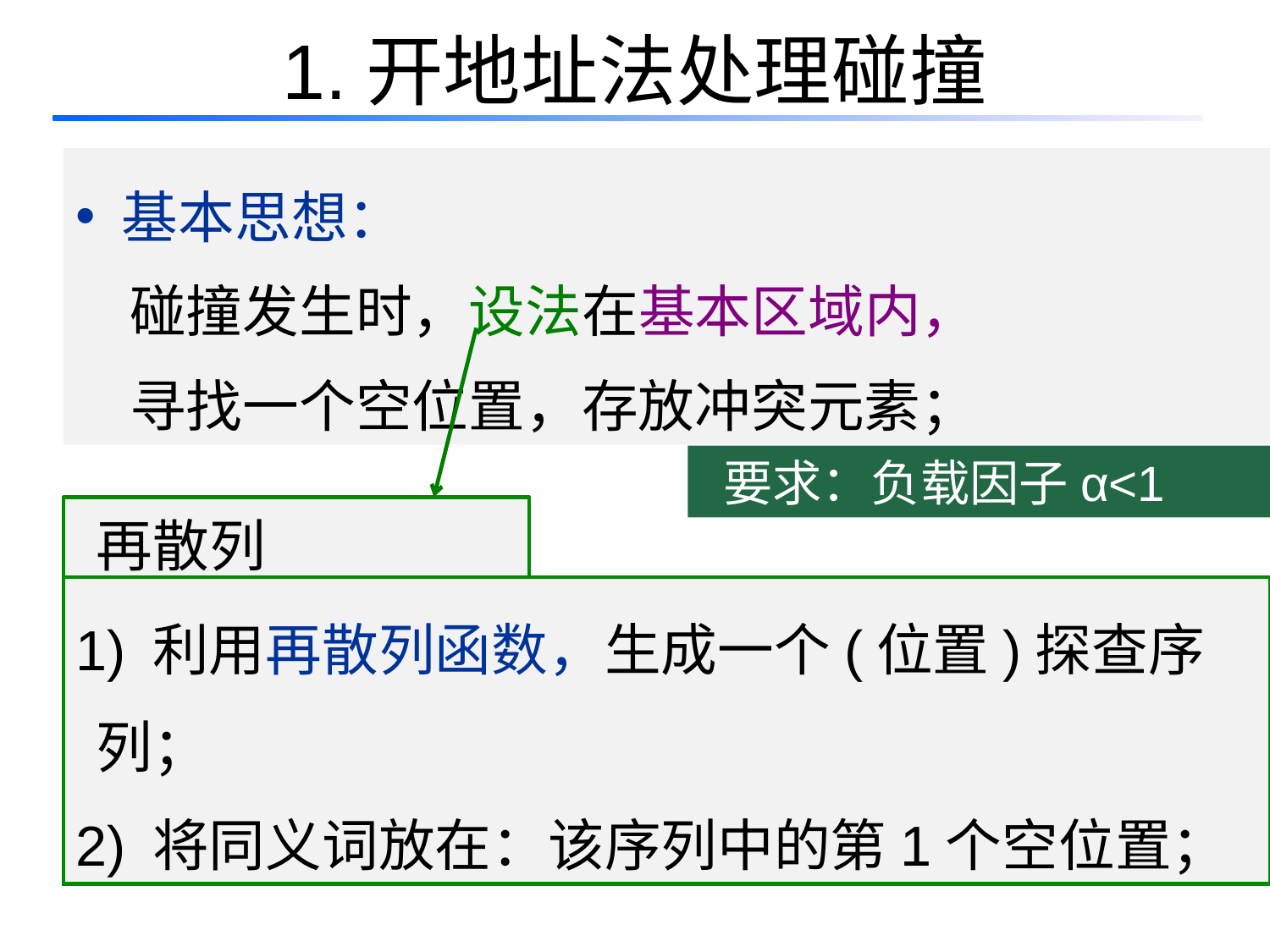

# 1.开地址法处理碰撞

 基本思想：
  碰撞发生时，设法在基本区域内，
  寻找一个空位置，存放冲突元素；
 要求：负载因子α<1
再散列
 利用再散列函数，生成一个(位置)探查序列；
 将同义词放在：该序列中的第1个空位置；